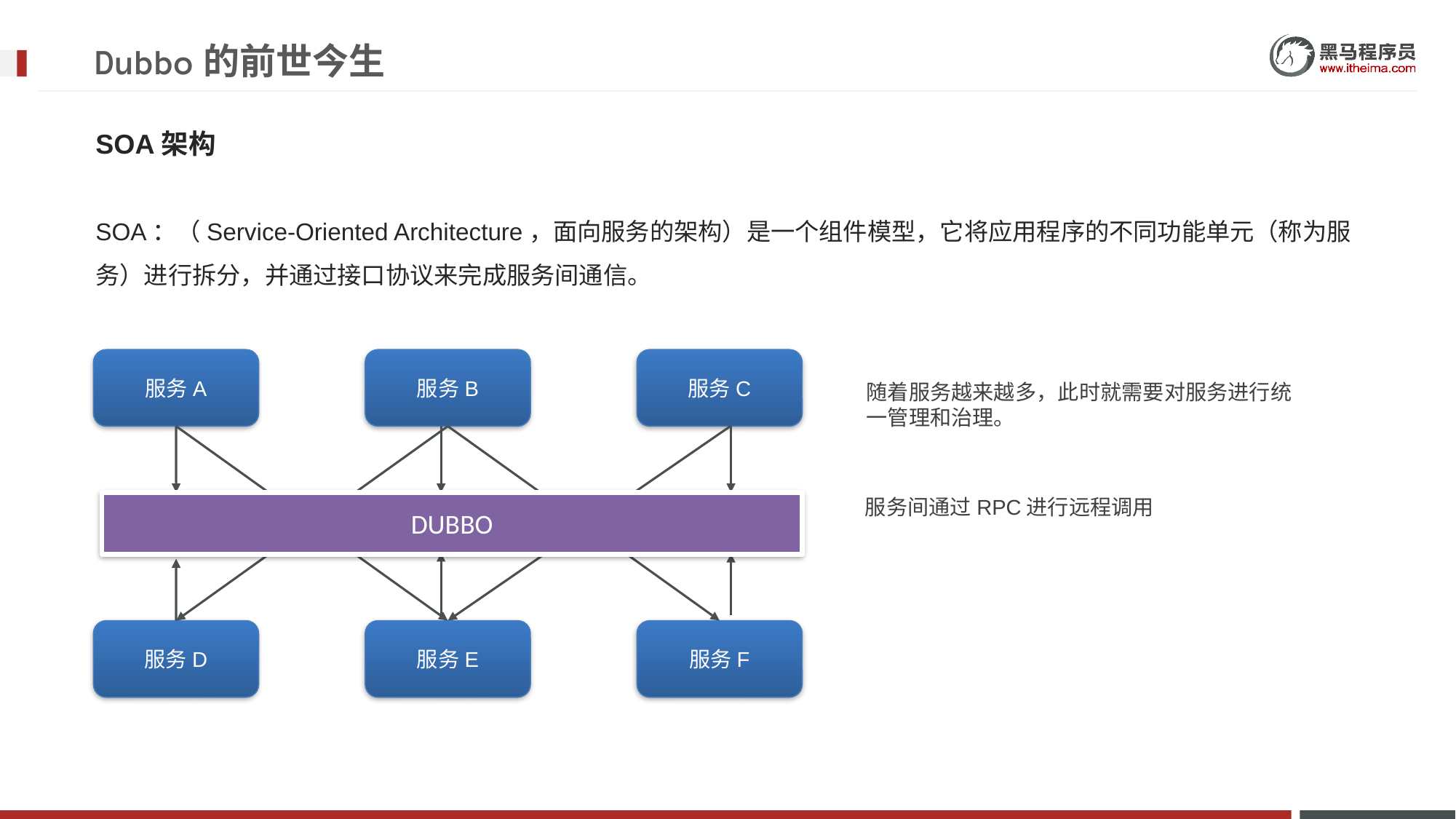

# Dubbo的前世今生
SOA架构
SOA：（Service-Oriented Architecture，面向服务的架构）是一个组件模型，它将应用程序的不同功能单元（称为服务）进行拆分，并通过接口协议来完成服务间通信。
随着服务越来越多，此时就需要对服务进行统一管理和治理。
服务B
服务C
服务A
服务间通过RPC进行远程调用
DUBBO
服务E
服务F
服务D